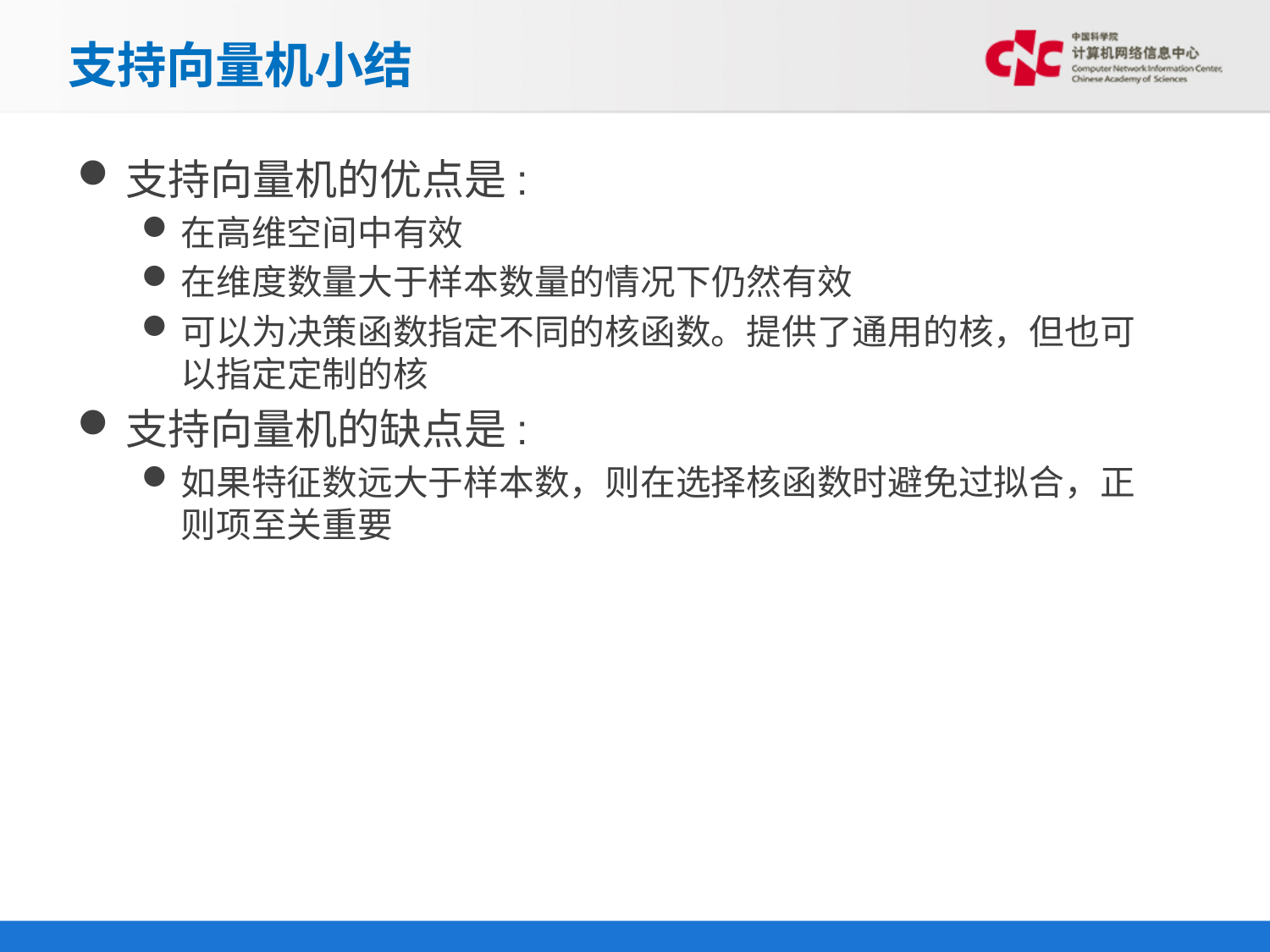

# 支持向量机小结
支持向量机的优点是:
在高维空间中有效
在维度数量大于样本数量的情况下仍然有效
可以为决策函数指定不同的核函数。提供了通用的核，但也可以指定定制的核
支持向量机的缺点是:
如果特征数远大于样本数，则在选择核函数时避免过拟合，正则项至关重要